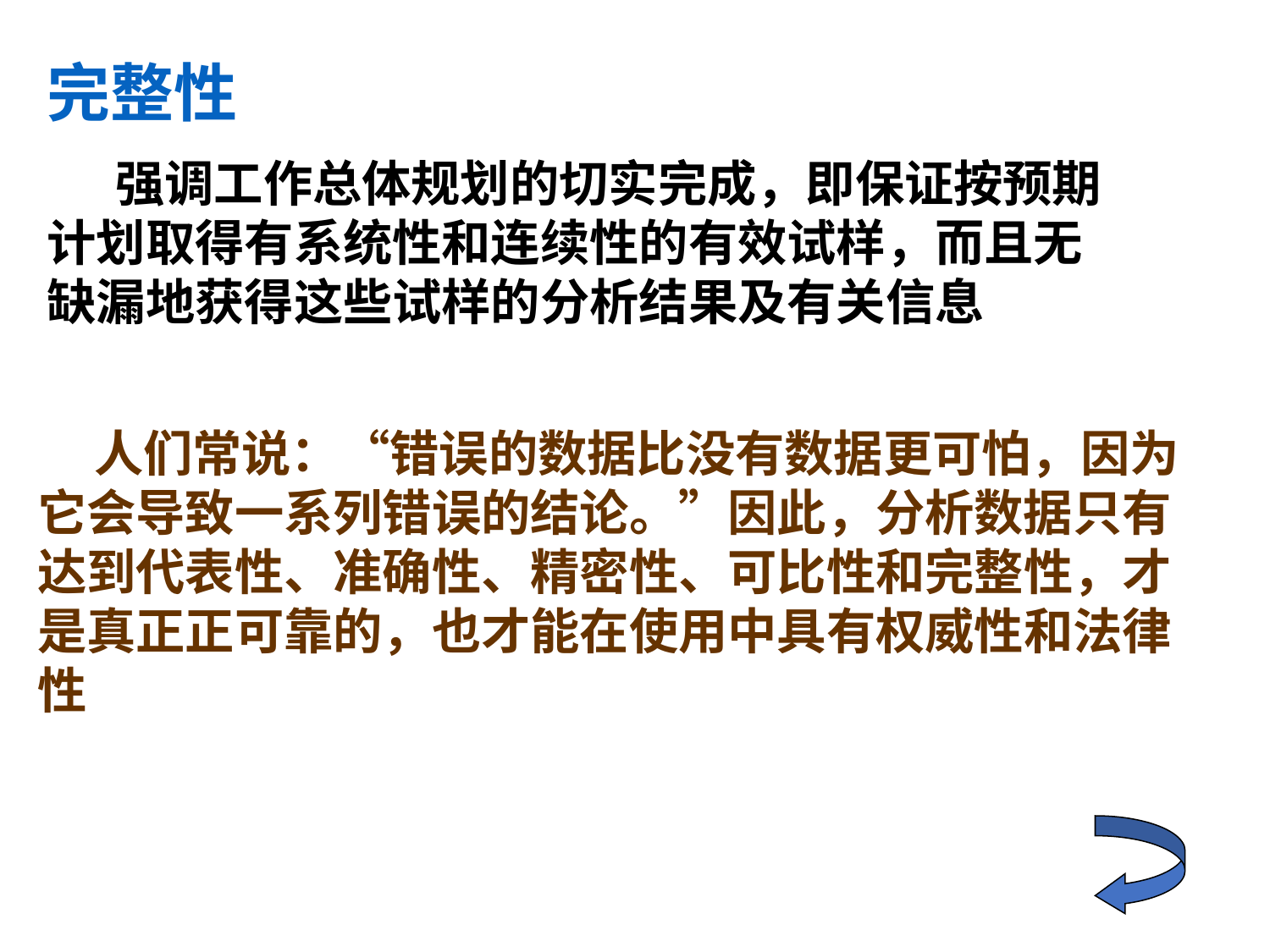

完整性
     强调工作总体规划的切实完成，即保证按预期计划取得有系统性和连续性的有效试样，而且无缺漏地获得这些试样的分析结果及有关信息
    人们常说：“错误的数据比没有数据更可怕，因为它会导致一系列错误的结论。”因此，分析数据只有达到代表性、准确性、精密性、可比性和完整性，才是真正正可靠的，也才能在使用中具有权威性和法律性